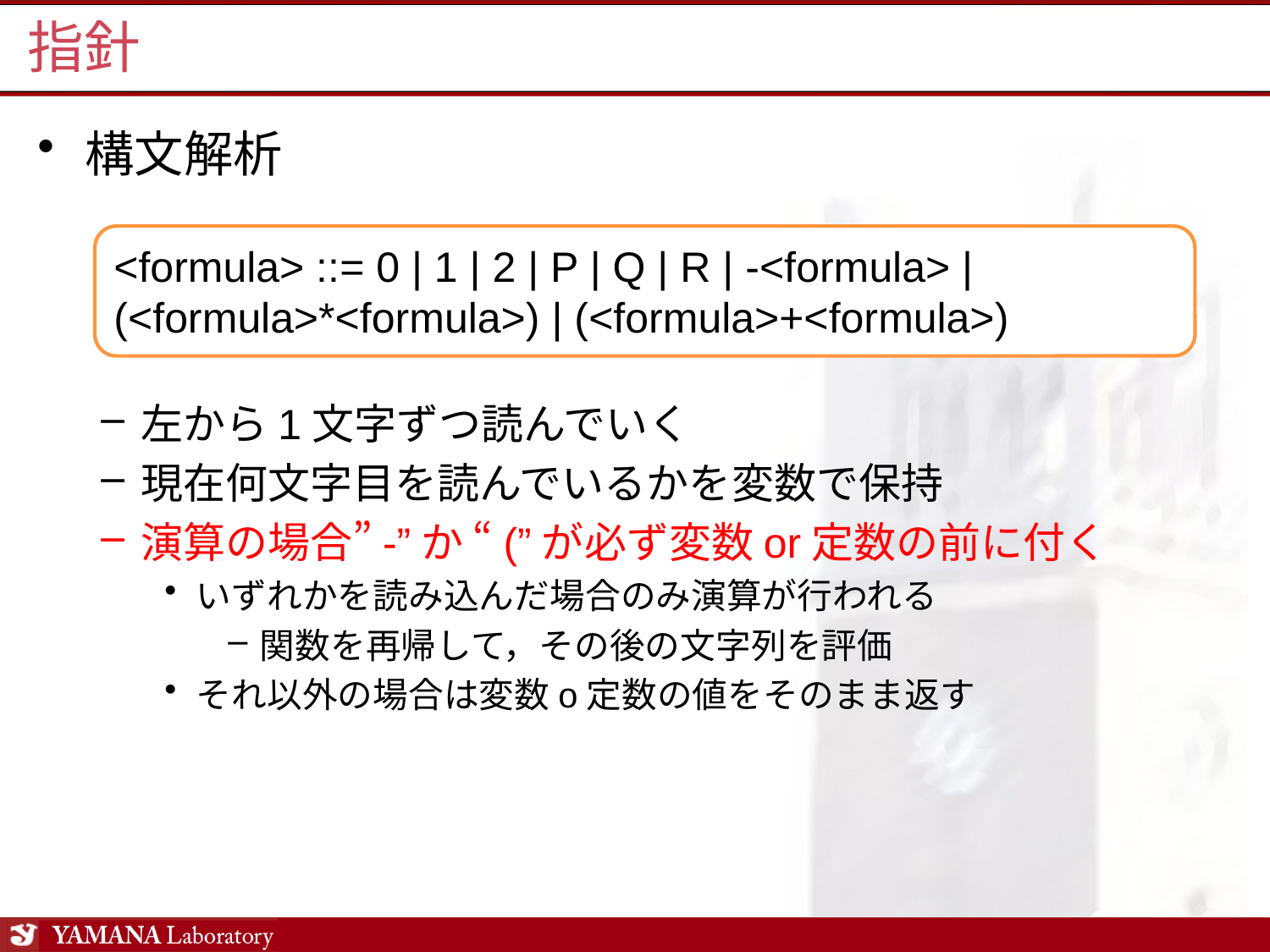

# 指針
構文解析

左から1文字ずつ読んでいく
現在何文字目を読んでいるかを変数で保持
演算の場合”-”か “(”が必ず変数or定数の前に付く
いずれかを読み込んだ場合のみ演算が行われる
関数を再帰して，その後の文字列を評価
それ以外の場合は変数o定数の値をそのまま返す
<formula> ::= 0 | 1 | 2 | P | Q | R | -<formula> | 		(<formula>*<formula>) | (<formula>+<formula>)